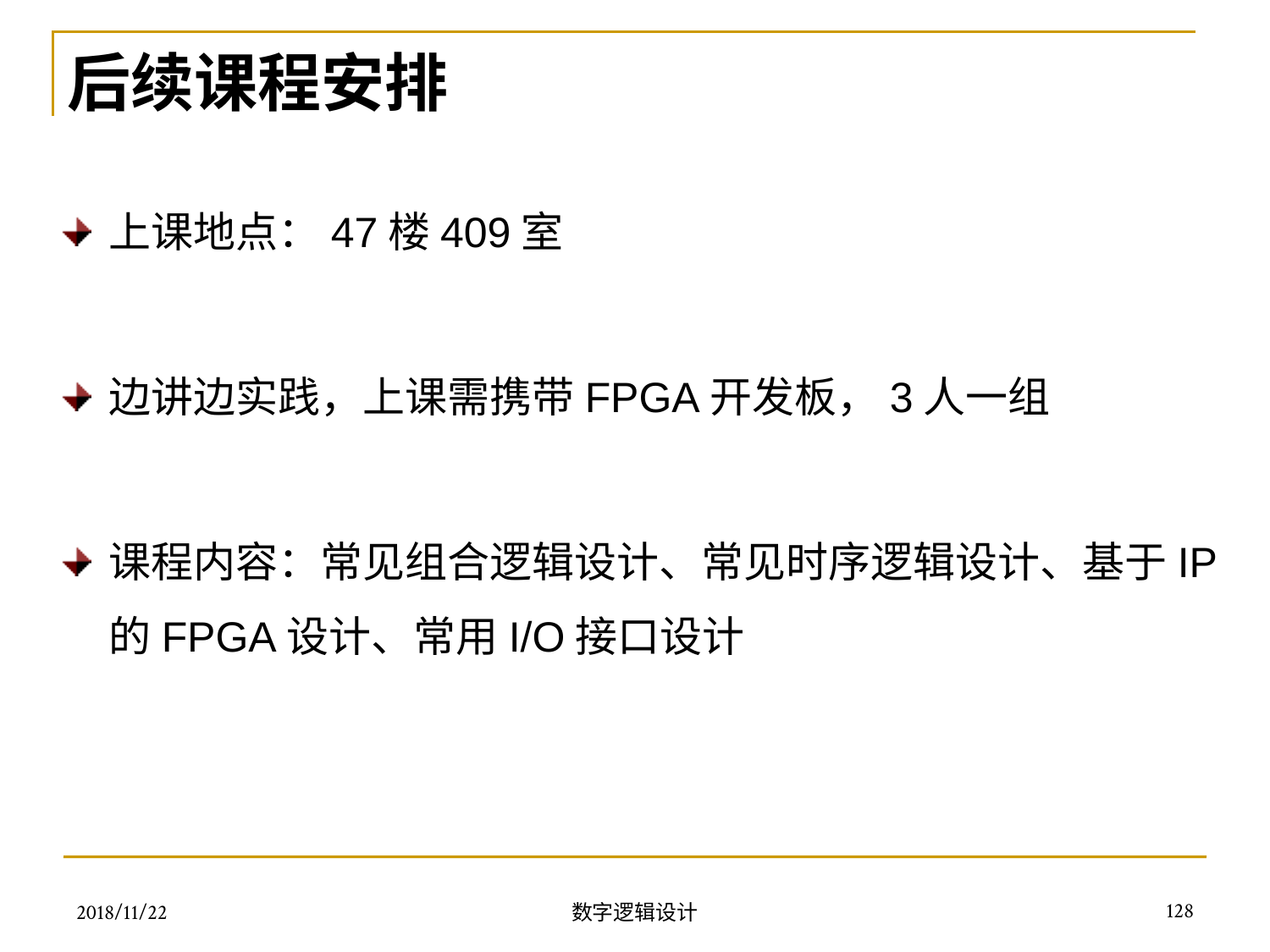

后续课程安排
上课地点：47楼409室

边讲边实践，上课需携带FPGA开发板，3人一组

课程内容：常见组合逻辑设计、常见时序逻辑设计、基于IP的FPGA设计、常用I/O接口设计
2018/11/22
128
数字逻辑设计